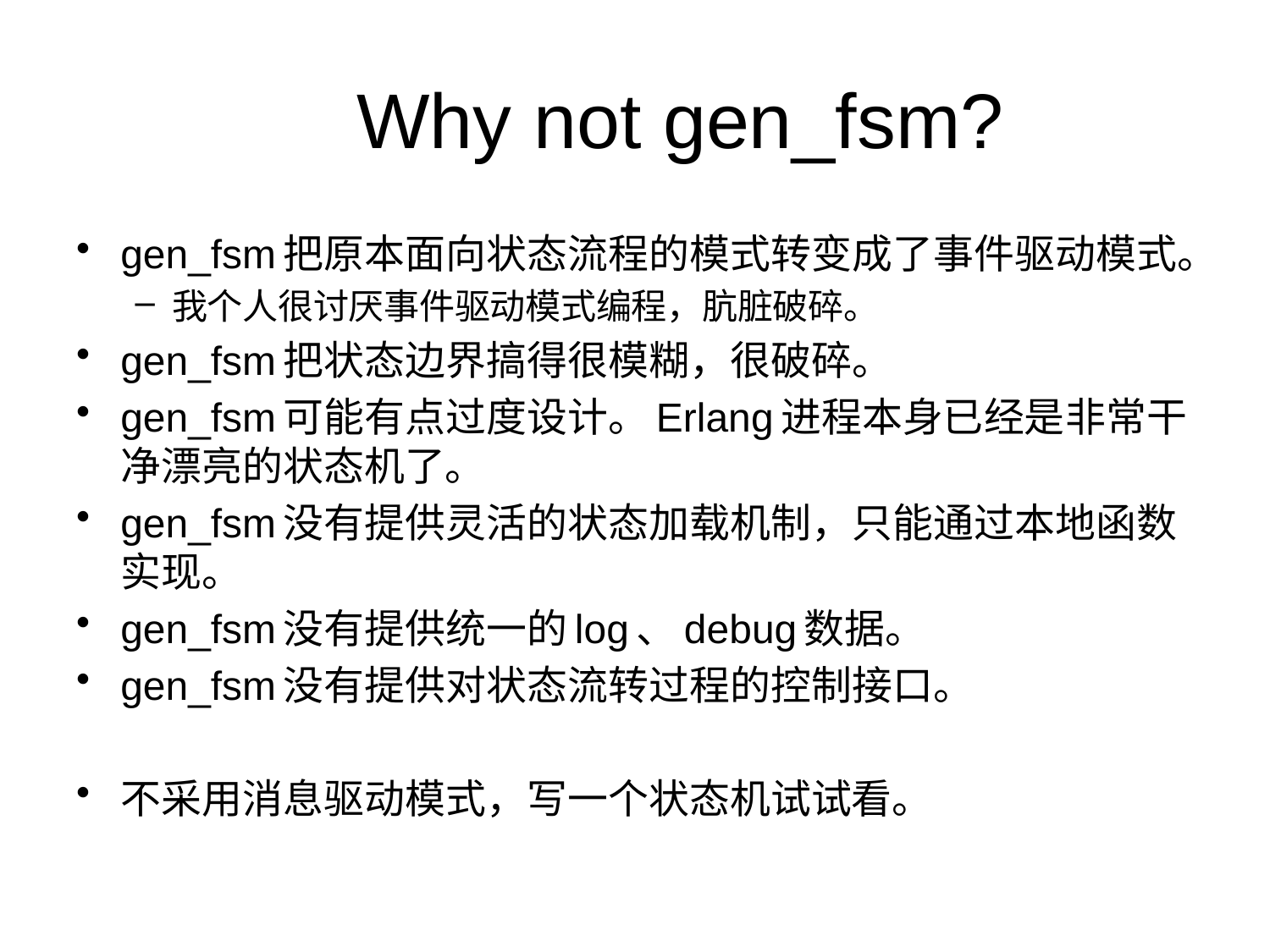

# Why not gen_fsm?
gen_fsm把原本面向状态流程的模式转变成了事件驱动模式。
我个人很讨厌事件驱动模式编程，肮脏破碎。
gen_fsm把状态边界搞得很模糊，很破碎。
gen_fsm可能有点过度设计。Erlang进程本身已经是非常干净漂亮的状态机了。
gen_fsm没有提供灵活的状态加载机制，只能通过本地函数实现。
gen_fsm没有提供统一的log、debug数据。
gen_fsm没有提供对状态流转过程的控制接口。

不采用消息驱动模式，写一个状态机试试看。